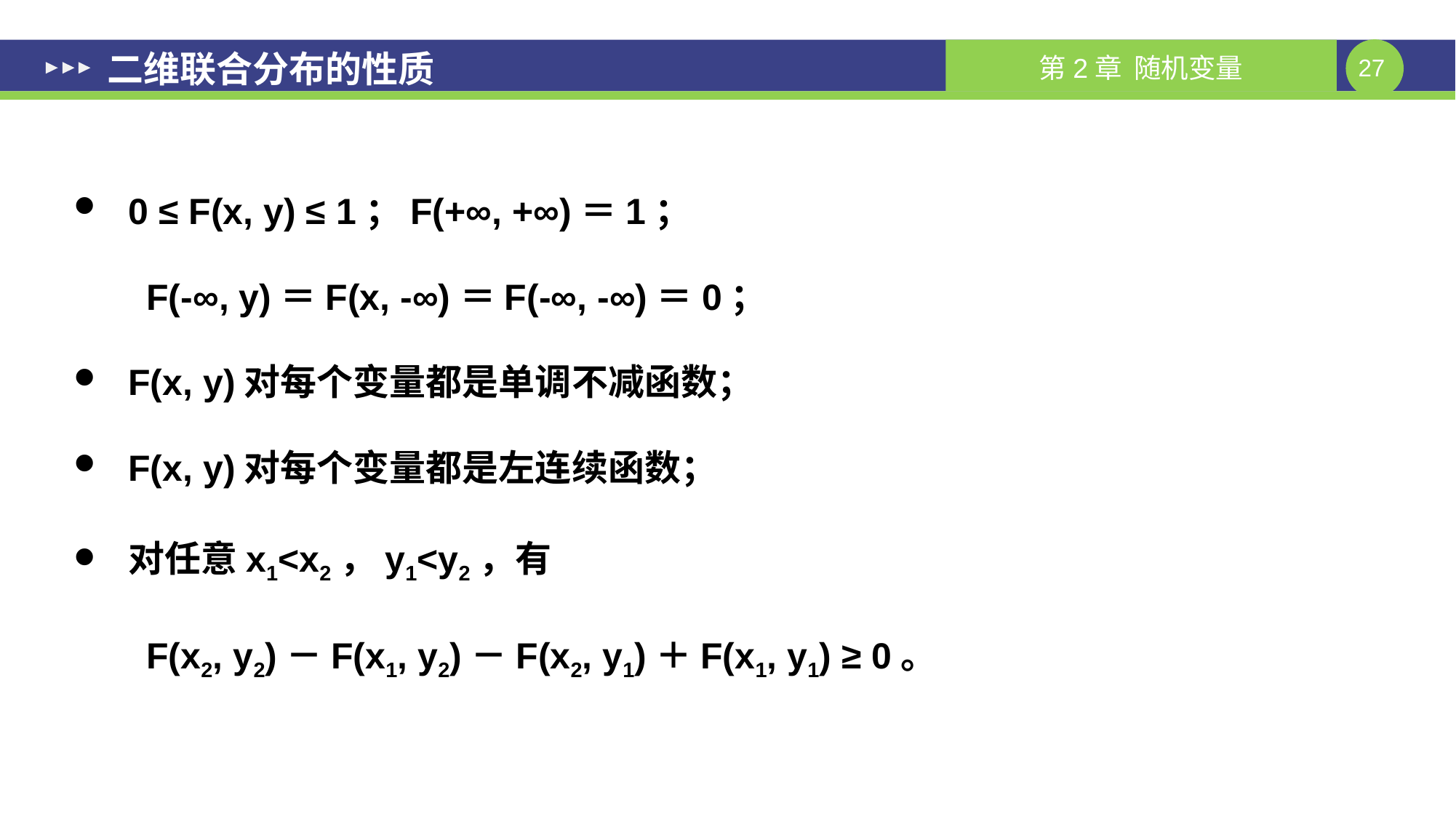

# 二维联合分布的性质
0 ≤ F(x, y) ≤ 1；F(+∞, +∞)＝1；
F(-∞, y)＝F(x, -∞)＝F(-∞, -∞)＝0；
F(x, y)对每个变量都是单调不减函数；
F(x, y)对每个变量都是左连续函数；
对任意x1<x2，y1<y2，有
F(x2, y2)－F(x1, y2)－F(x2, y1)＋F(x1, y1) ≥ 0。